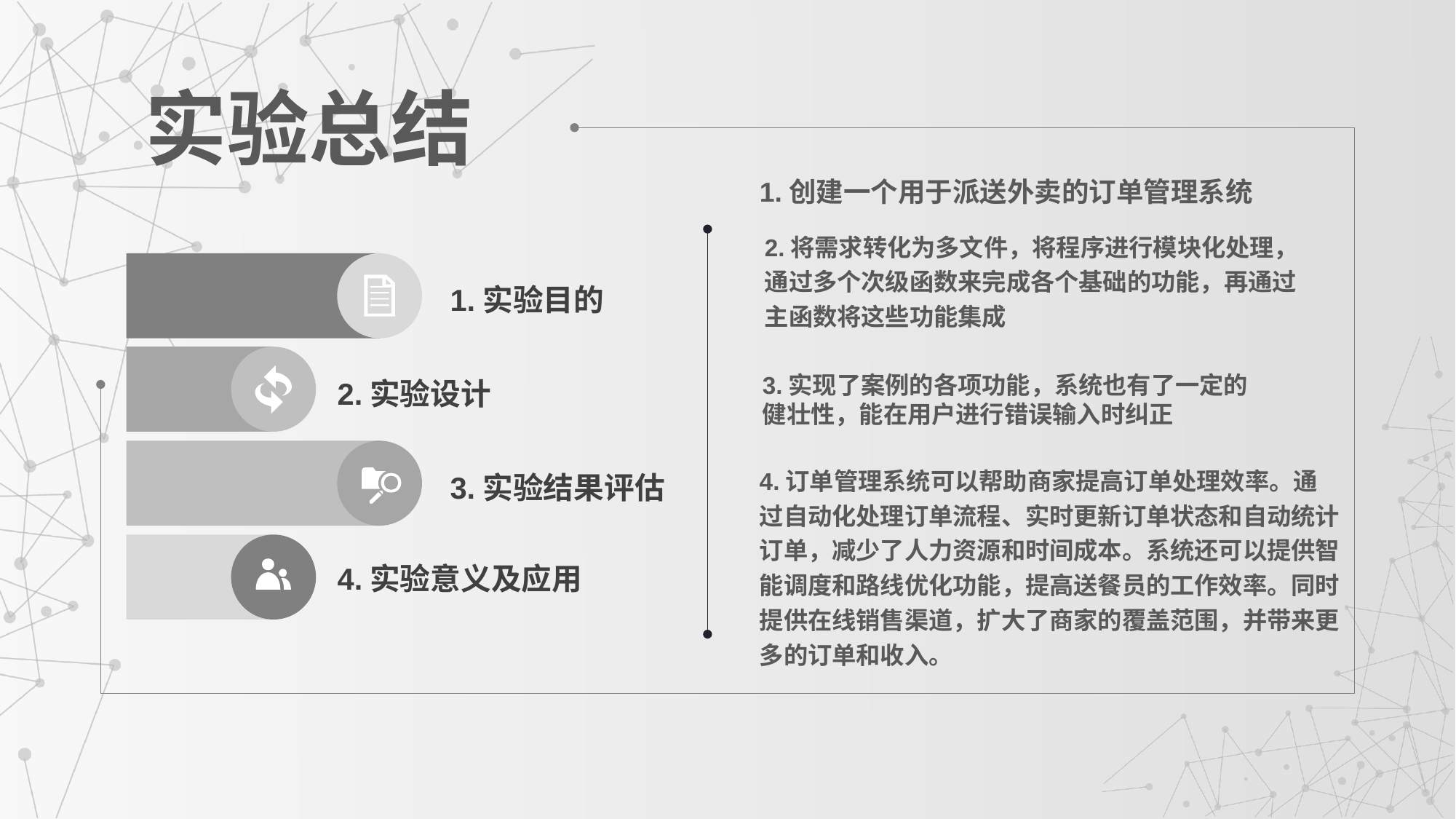

实验总结
1.创建一个用于派送外卖的订单管理系统
2.将需求转化为多文件，将程序进行模块化处理，通过多个次级函数来完成各个基础的功能，再通过主函数将这些功能集成

1.实验目的
3.实现了案例的各项功能，系统也有了一定的
健壮性，能在用户进行错误输入时纠正
2.实验设计
4.订单管理系统可以帮助商家提高订单处理效率。通过自动化处理订单流程、实时更新订单状态和自动统计订单，减少了人力资源和时间成本。系统还可以提供智能调度和路线优化功能，提高送餐员的工作效率。同时提供在线销售渠道，扩大了商家的覆盖范围，并带来更多的订单和收入。
3.实验结果评估
4.实验意义及应用